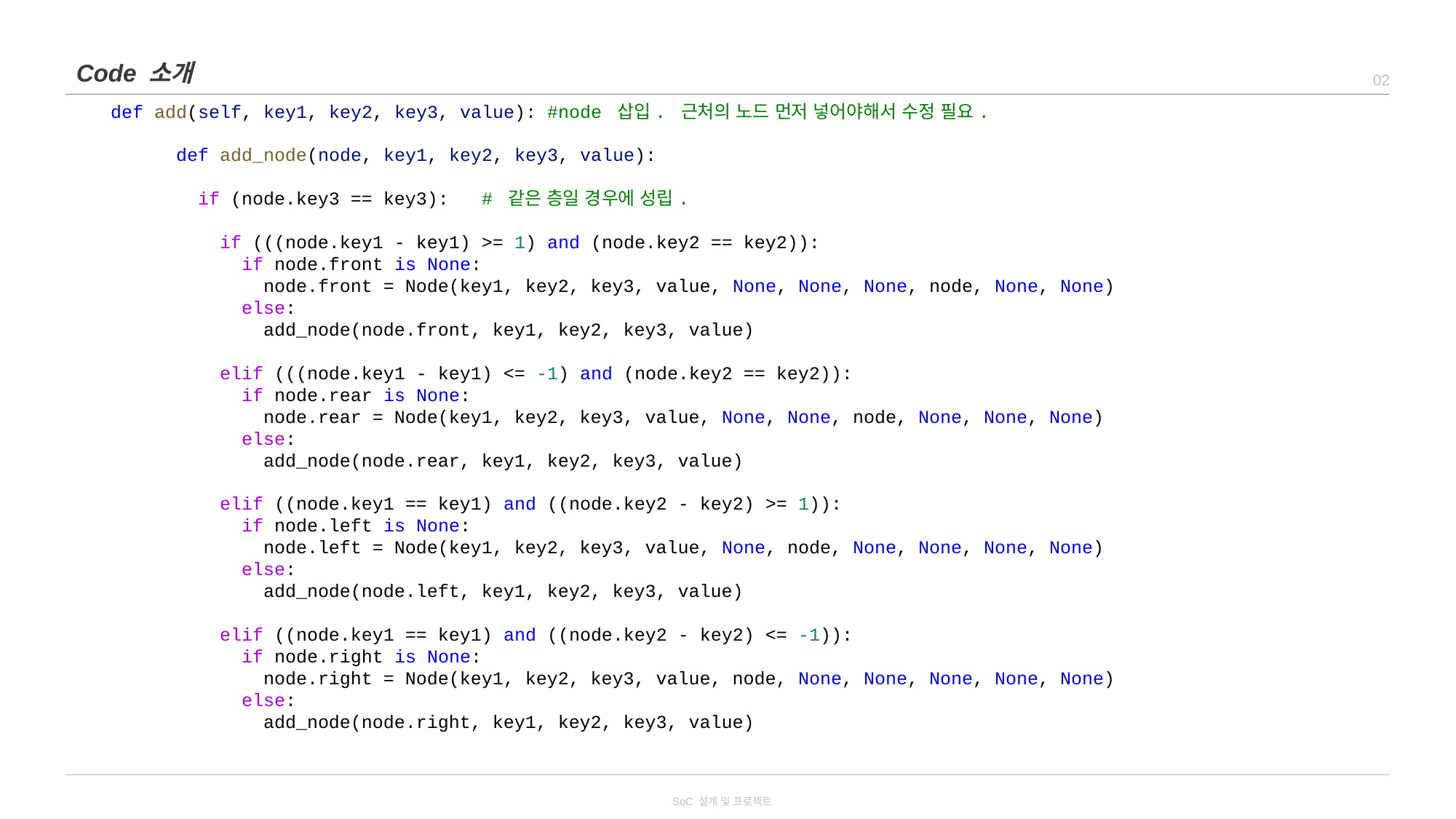

| Code 소개 | 02 |
| --- | --- |

    def add(self, key1, key2, key3, value): #node 삽입. 근처의 노드 먼저 넣어야해서 수정 필요.
          def add_node(node, key1, key2, key3, value):
            if (node.key3 == key3):   # 같은 층일 경우에 성립.

              if (((node.key1 - key1) >= 1) and (node.key2 == key2)):
                if node.front is None:
                  node.front = Node(key1, key2, key3, value, None, None, None, node, None, None)
                else:
                  add_node(node.front, key1, key2, key3, value)
              elif (((node.key1 - key1) <= -1) and (node.key2 == key2)):
                if node.rear is None:
                  node.rear = Node(key1, key2, key3, value, None, None, node, None, None, None)
                else:
                  add_node(node.rear, key1, key2, key3, value)
              elif ((node.key1 == key1) and ((node.key2 - key2) >= 1)):
                if node.left is None:
                  node.left = Node(key1, key2, key3, value, None, node, None, None, None, None)
                else:
                  add_node(node.left, key1, key2, key3, value)
              elif ((node.key1 == key1) and ((node.key2 - key2) <= -1)):
                if node.right is None:
                  node.right = Node(key1, key2, key3, value, node, None, None, None, None, None)
                else:
                  add_node(node.right, key1, key2, key3, value)

| SoC 설계 및 프로젝트 |
| --- |